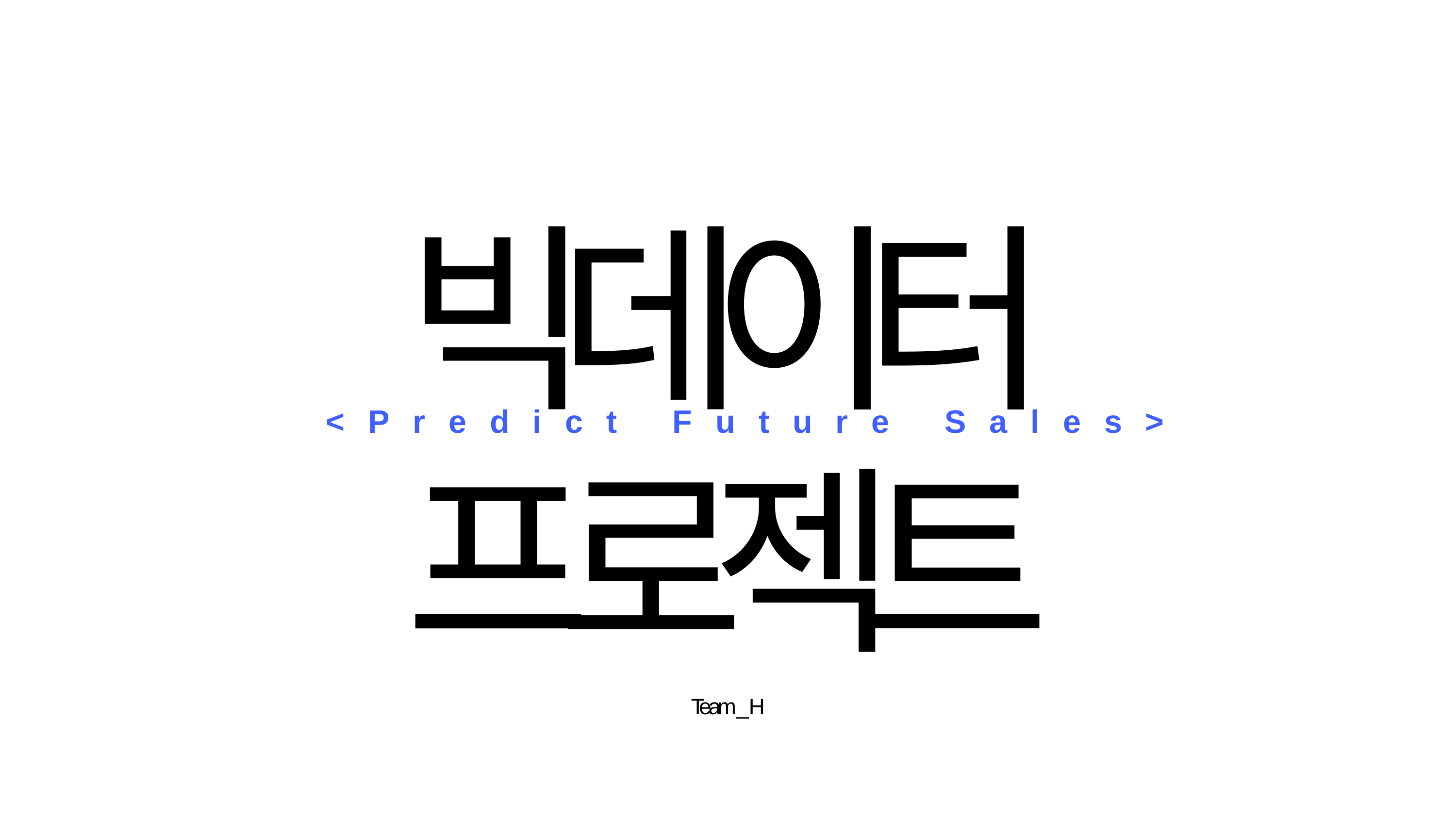

빅데이터
프로젝트
<Predict Future Sales>
Team _ H